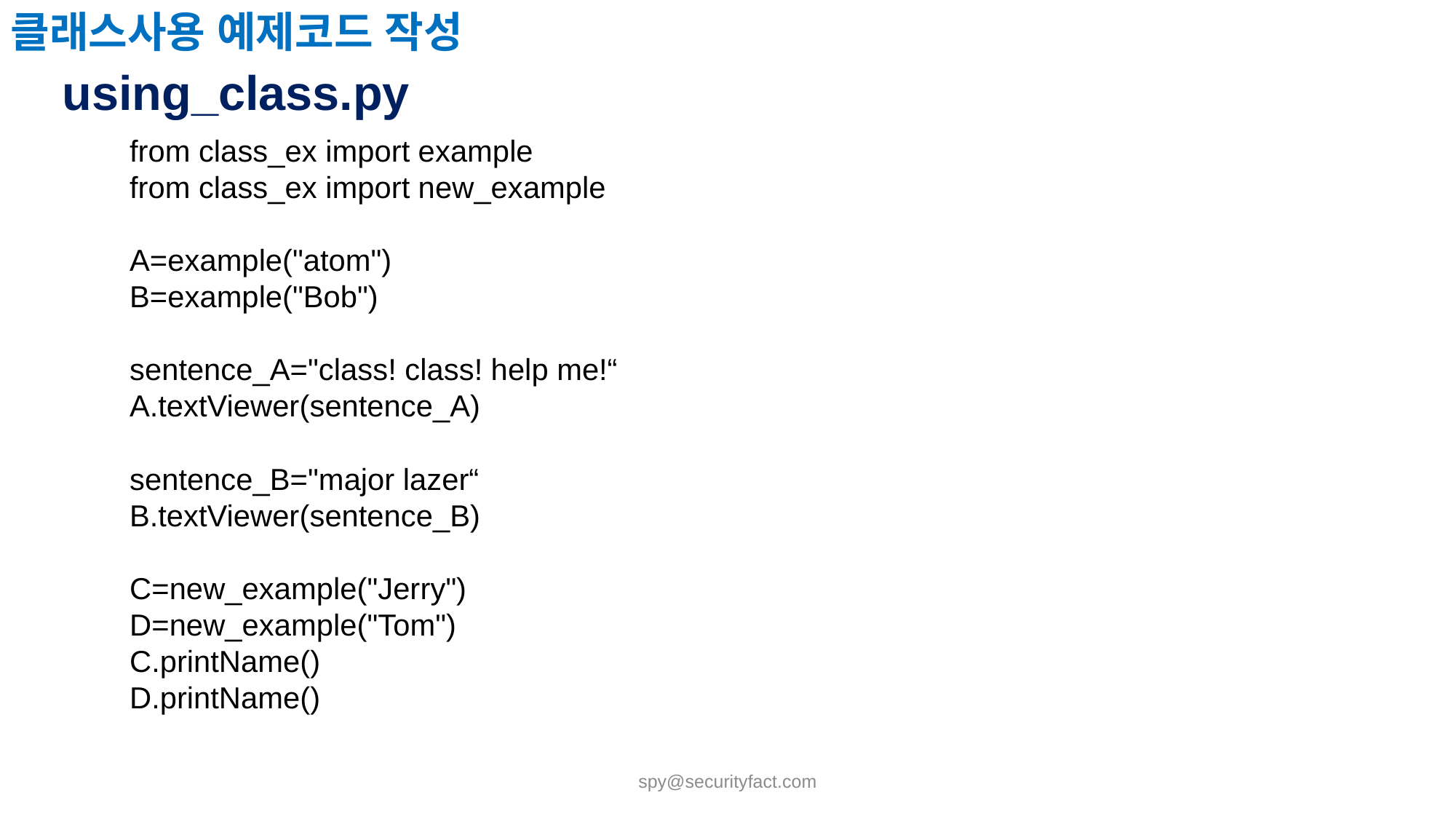

클래스사용 예제코드 작성
using_class.py
from class_ex import example
from class_ex import new_example

A=example("atom")
B=example("Bob")

sentence_A="class! class! help me!“
A.textViewer(sentence_A)

sentence_B="major lazer“
B.textViewer(sentence_B)

C=new_example("Jerry")
D=new_example("Tom")
C.printName()
D.printName()
spy@securityfact.com